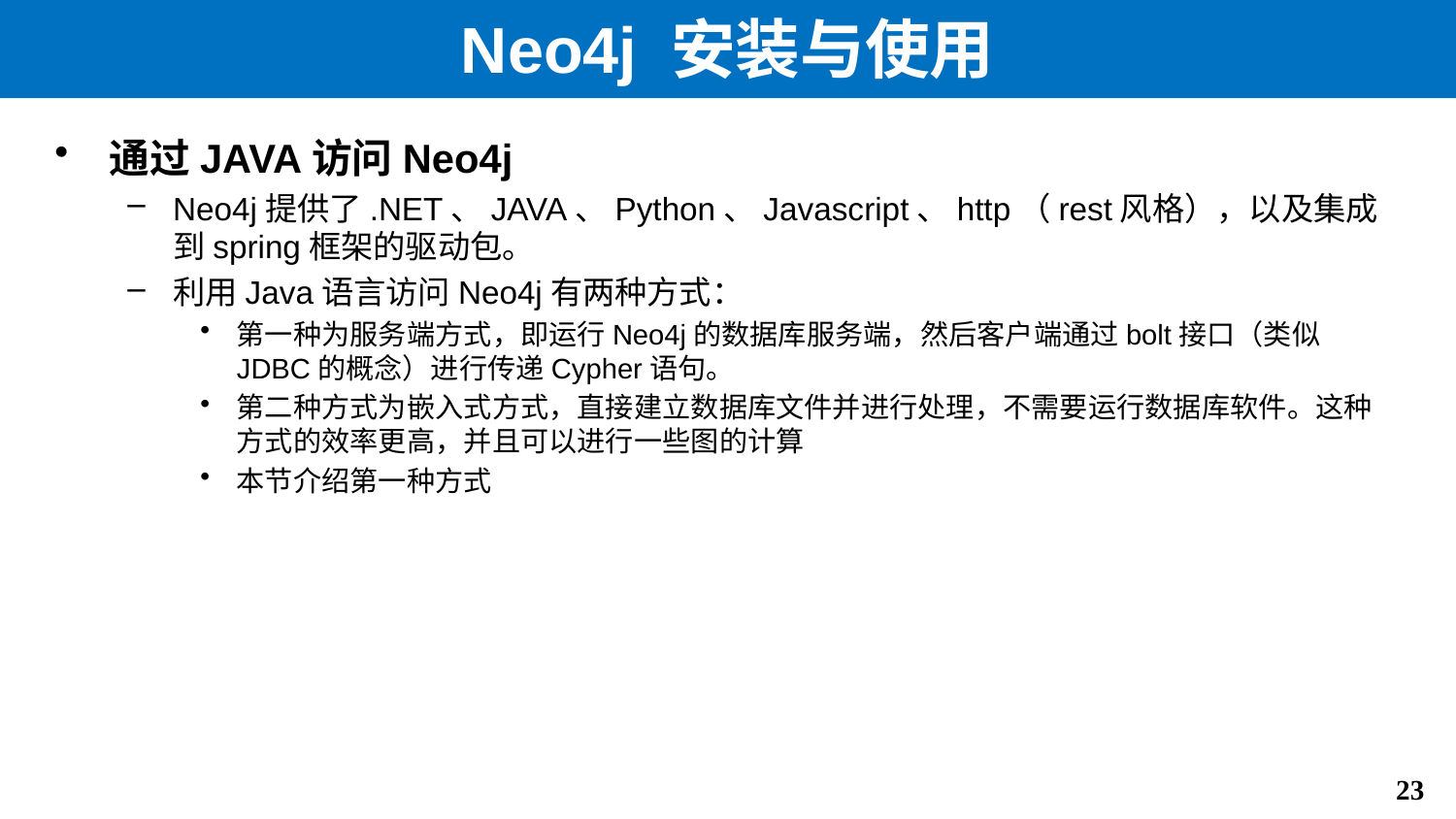

# Neo4j 安装与使用
通过JAVA访问Neo4j
Neo4j提供了.NET、JAVA、Python、Javascript、http（rest风格），以及集成到spring框架的驱动包。
利用Java语言访问Neo4j有两种方式：
第一种为服务端方式，即运行Neo4j的数据库服务端，然后客户端通过bolt接口（类似JDBC的概念）进行传递Cypher语句。
第二种方式为嵌入式方式，直接建立数据库文件并进行处理，不需要运行数据库软件。这种方式的效率更高，并且可以进行一些图的计算
本节介绍第一种方式